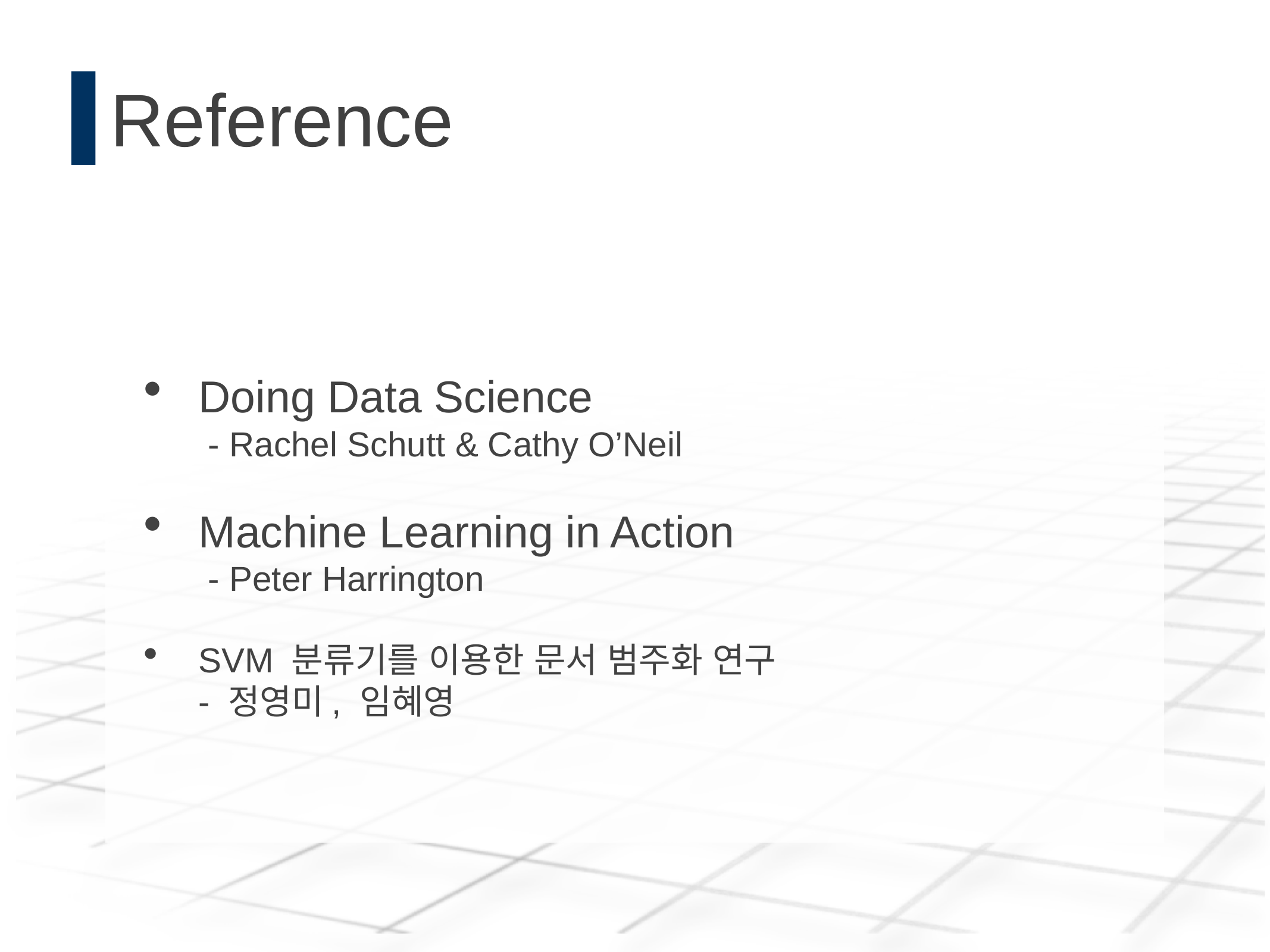

# Reference
Doing Data Science
 - Rachel Schutt & Cathy O’Neil
Machine Learning in Action
 - Peter Harrington
SVM 분류기를 이용한 문서 범주화 연구
- 정영미, 임혜영